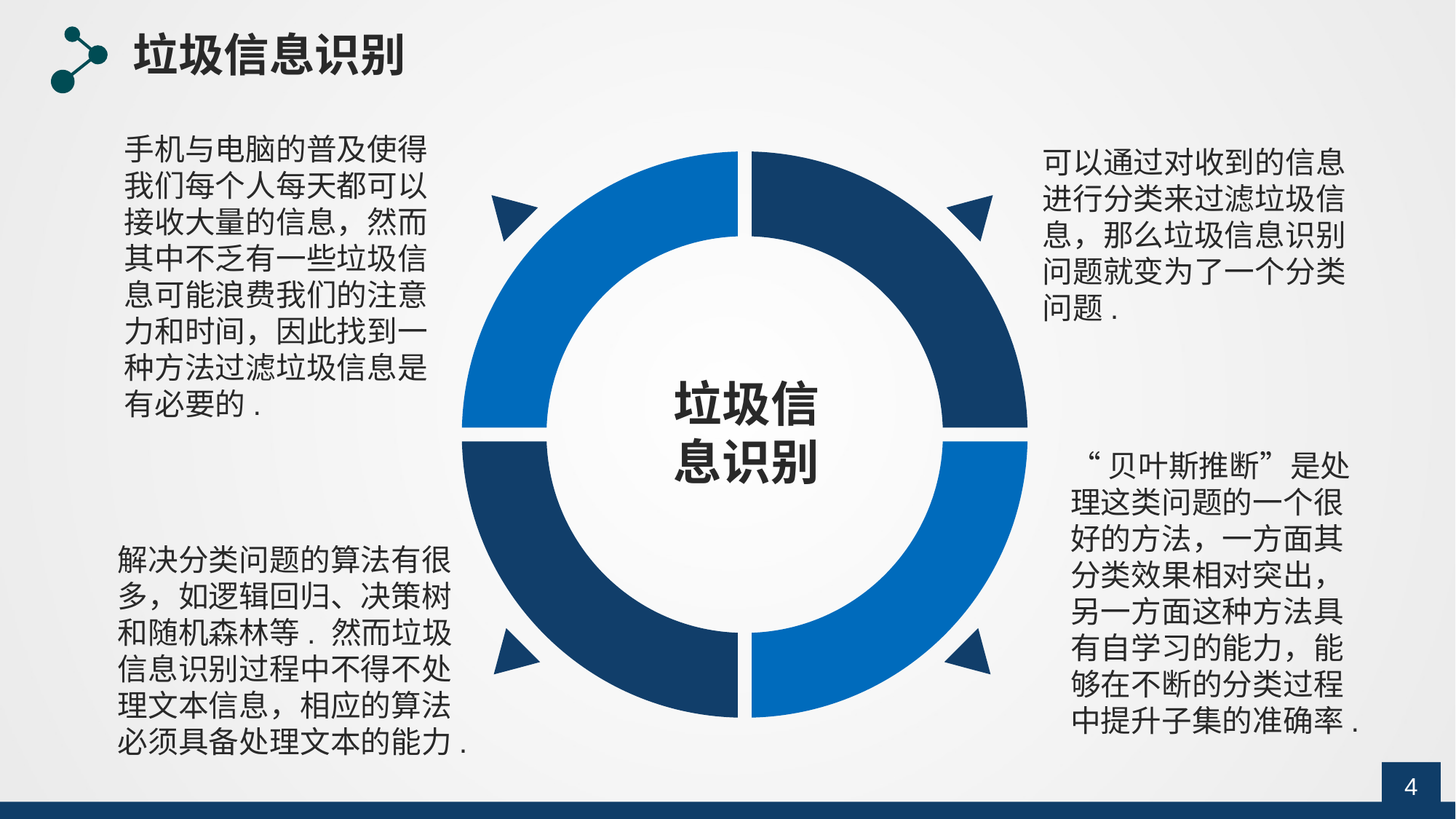

垃圾信息识别

手机与电脑的普及使得我们每个人每天都可以接收大量的信息，然而其中不乏有一些垃圾信息可能浪费我们的注意力和时间，因此找到一种方法过滤垃圾信息是有必要的.
可以通过对收到的信息进行分类来过滤垃圾信息，那么垃圾信息识别问题就变为了一个分类问题.

垃圾信
息识别

“贝叶斯推断”是处理这类问题的一个很好的方法，一方面其分类效果相对突出，另一方面这种方法具有自学习的能力，能够在不断的分类过程中提升子集的准确率.
解决分类问题的算法有很多，如逻辑回归、决策树和随机森林等. 然而垃圾信息识别过程中不得不处理文本信息，相应的算法必须具备处理文本的能力.